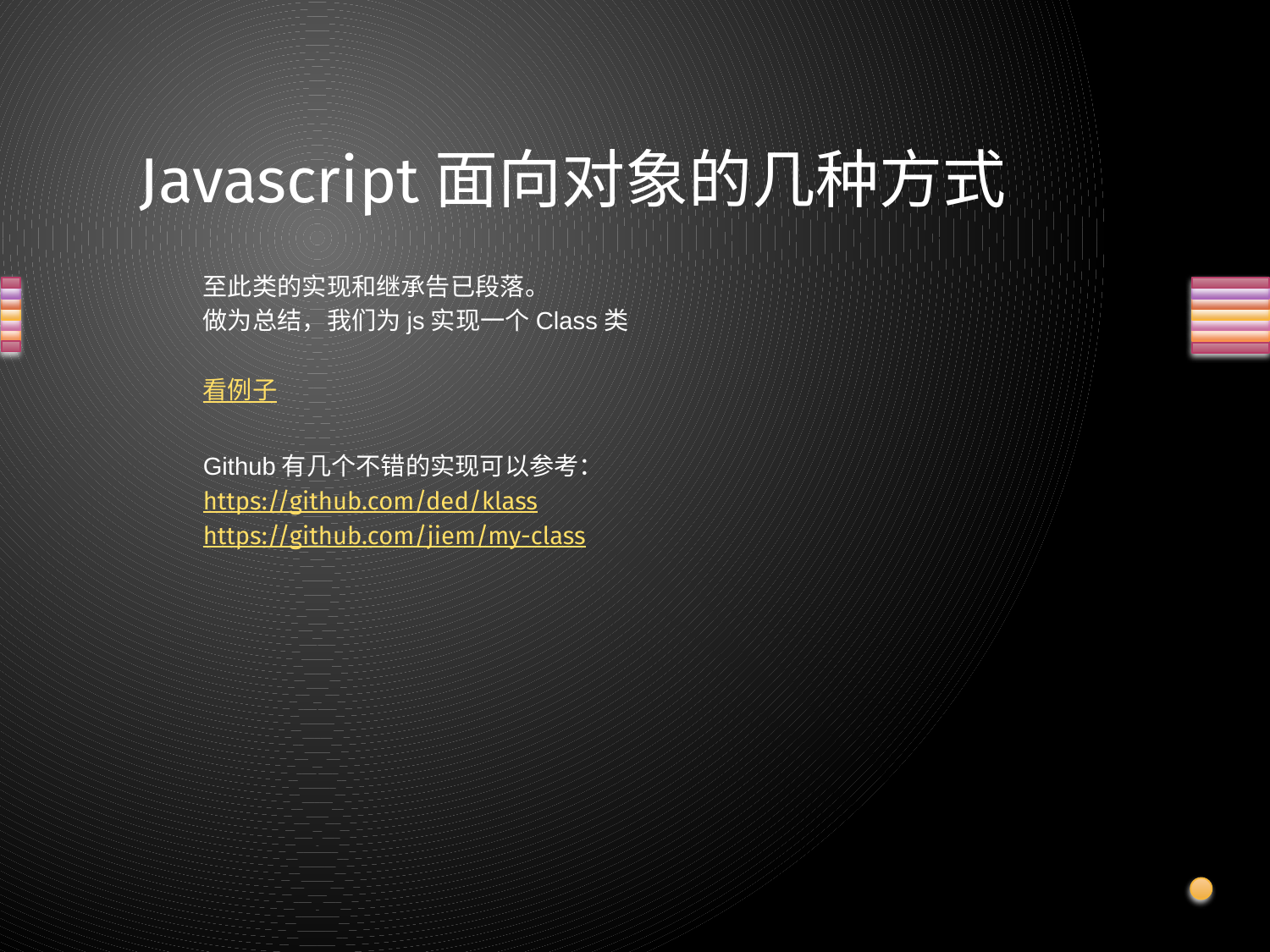

# Javascript面向对象的几种方式

至此类的实现和继承告已段落。
做为总结，我们为js实现一个Class类

看例子

Github有几个不错的实现可以参考：
https://github.com/ded/klass
https://github.com/jiem/my-class